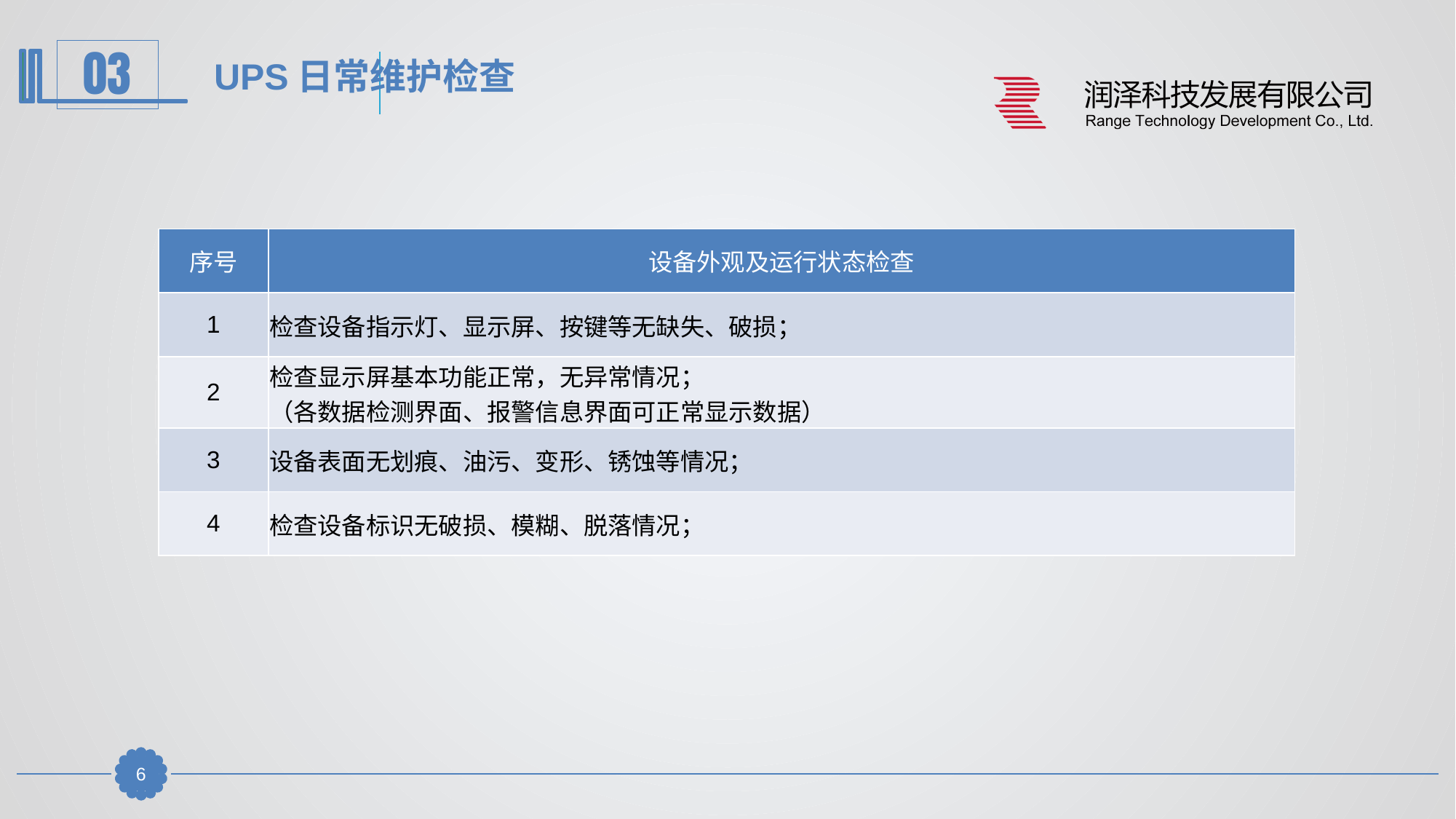

UPS日常维护检查
| 序号 | 设备外观及运行状态检查 |
| --- | --- |
| 1 | 检查设备指示灯、显示屏、按键等无缺失、破损； |
| 2 | 检查显示屏基本功能正常，无异常情况； （各数据检测界面、报警信息界面可正常显示数据） |
| 3 | 设备表面无划痕、油污、变形、锈蚀等情况； |
| 4 | 检查设备标识无破损、模糊、脱落情况； |
6